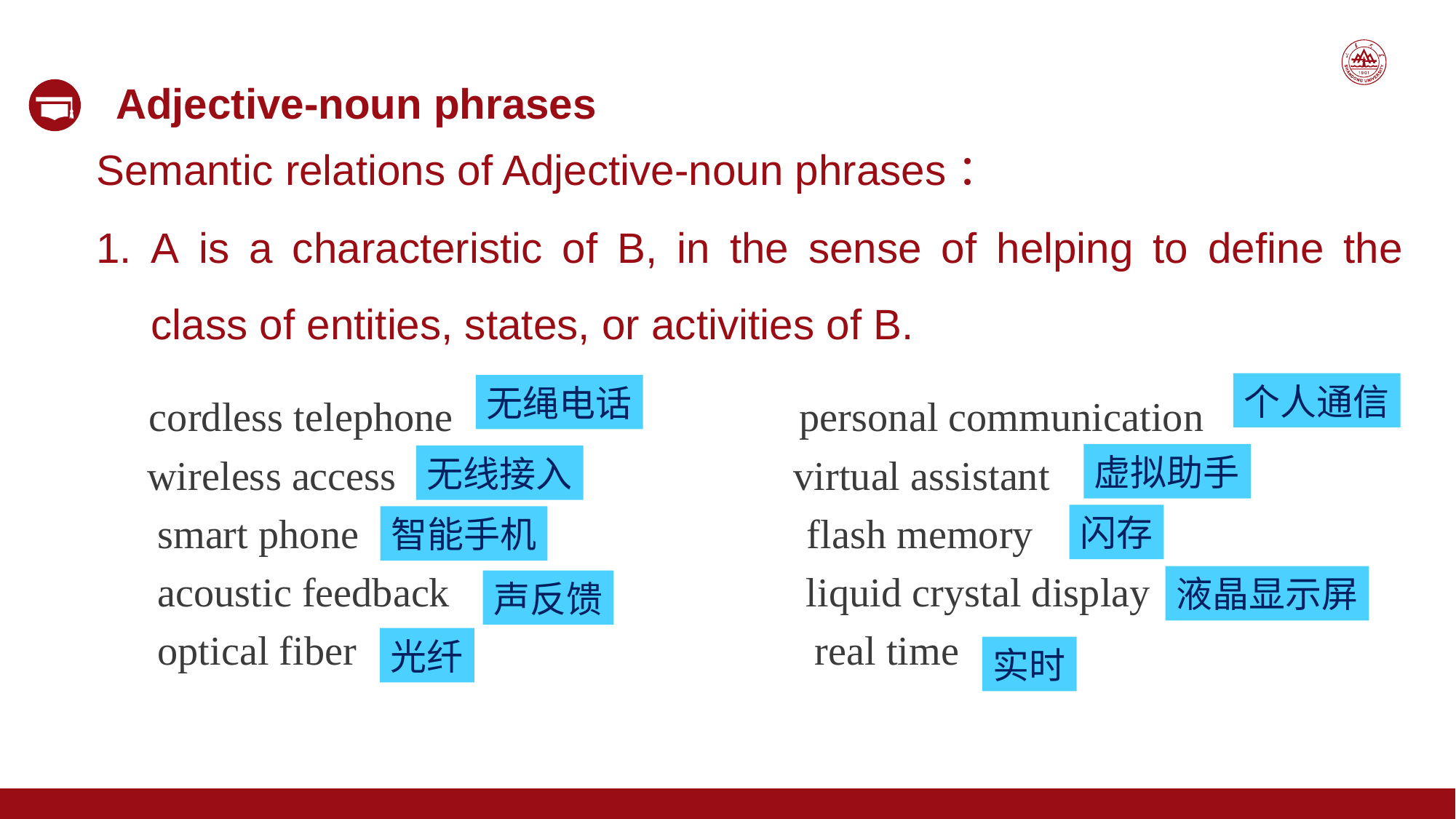

Adjective-noun phrases
Semantic relations of Adjective-noun phrases：
A is a characteristic of B, in the sense of helping to define the class of entities, states, or activities of B.
     cordless telephone                                  personal communication
     wireless access                                       virtual assistant
      smart phone                                            flash memory
      acoustic feedback                                   liquid crystal display
      optical fiber                                             real time

个人通信
无绳电话
虚拟助手
无线接入
闪存
智能手机
液晶显示屏
声反馈
光纤
实时